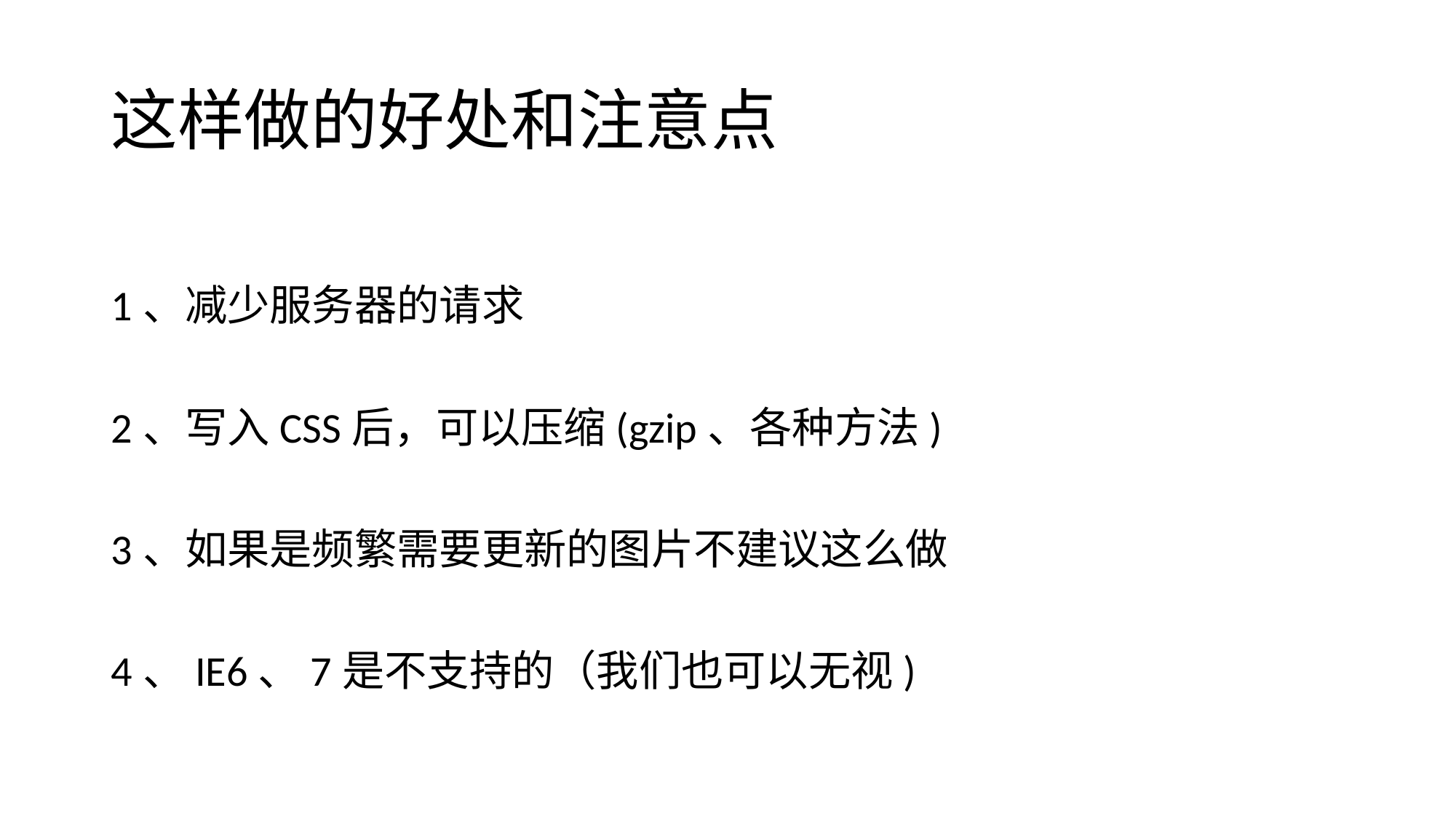

# 这样做的好处和注意点

1、减少服务器的请求

2、写入CSS后，可以压缩(gzip、各种方法)

3、如果是频繁需要更新的图片不建议这么做

4、IE6、7是不支持的（我们也可以无视)